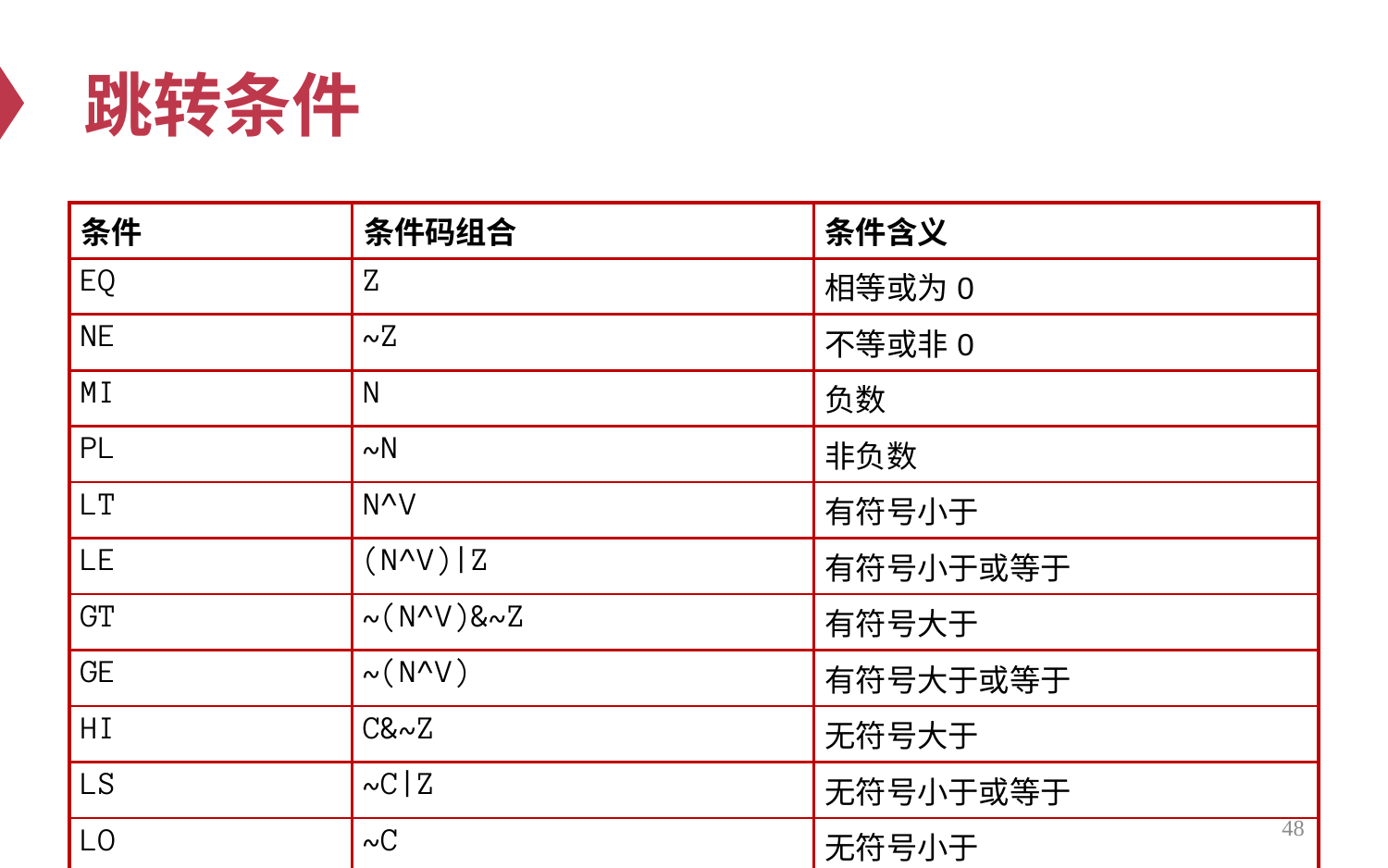

# 跳转条件
| 条件 | 条件码组合 | 条件含义 |
| --- | --- | --- |
| EQ | Z | 相等或为0 |
| NE | ~Z | 不等或非0 |
| MI | N | 负数 |
| PL | ~N | 非负数 |
| LT | N^V | 有符号小于 |
| LE | (N^V)|Z | 有符号小于或等于 |
| GT | ~(N^V)&~Z | 有符号大于 |
| GE | ~(N^V) | 有符号大于或等于 |
| HI | C&~Z | 无符号大于 |
| LS | ~C|Z | 无符号小于或等于 |
| LO | ~C | 无符号小于 |
48